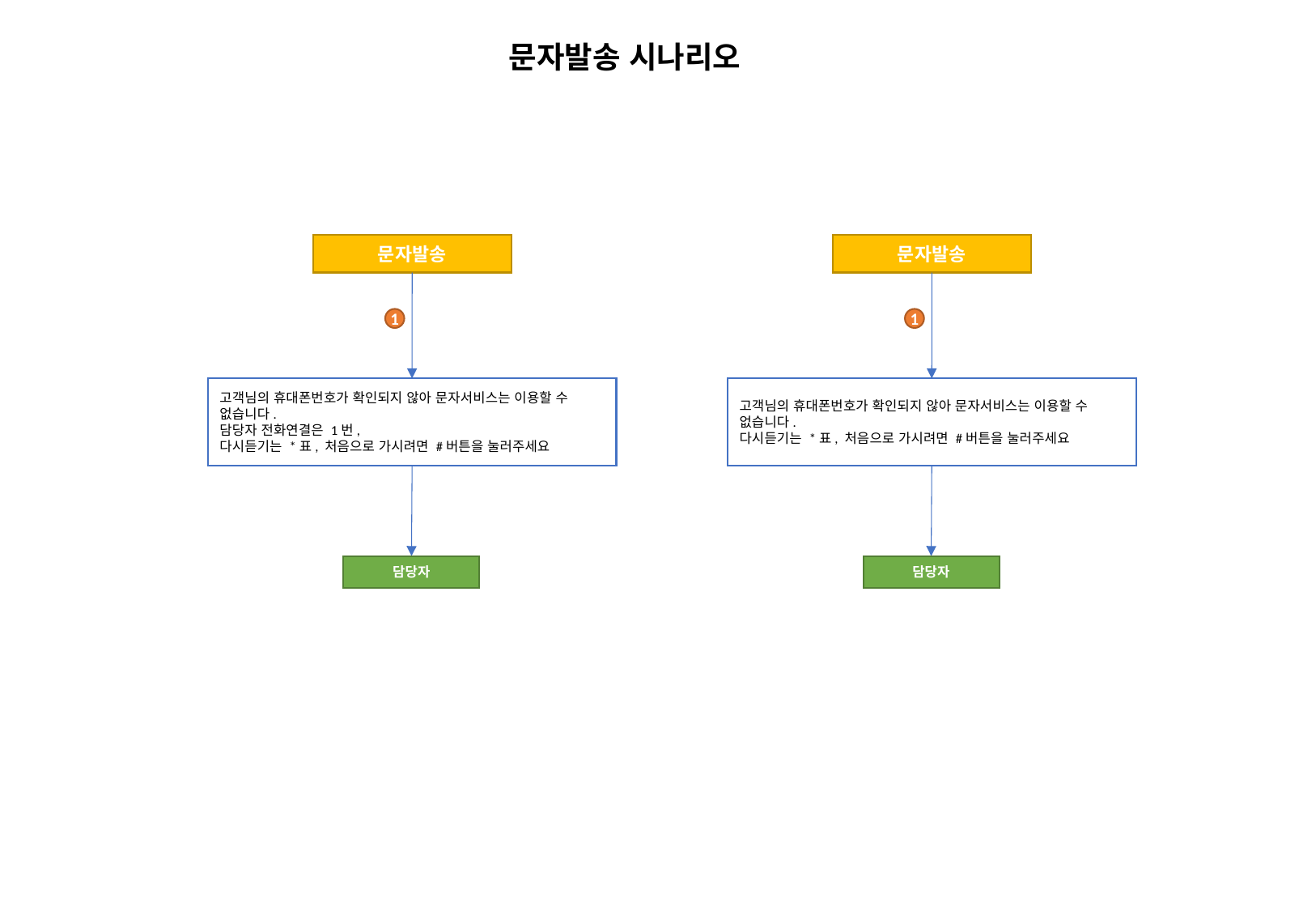

문자발송 시나리오
문자발송
문자발송
1
1
고객님의 휴대폰번호가 확인되지 않아 문자서비스는 이용할 수 없습니다.
담당자 전화연결은 1번,
다시듣기는 *표, 처음으로 가시려면 #버튼을 눌러주세요
고객님의 휴대폰번호가 확인되지 않아 문자서비스는 이용할 수 없습니다.
다시듣기는 *표, 처음으로 가시려면 #버튼을 눌러주세요
담당자
담당자